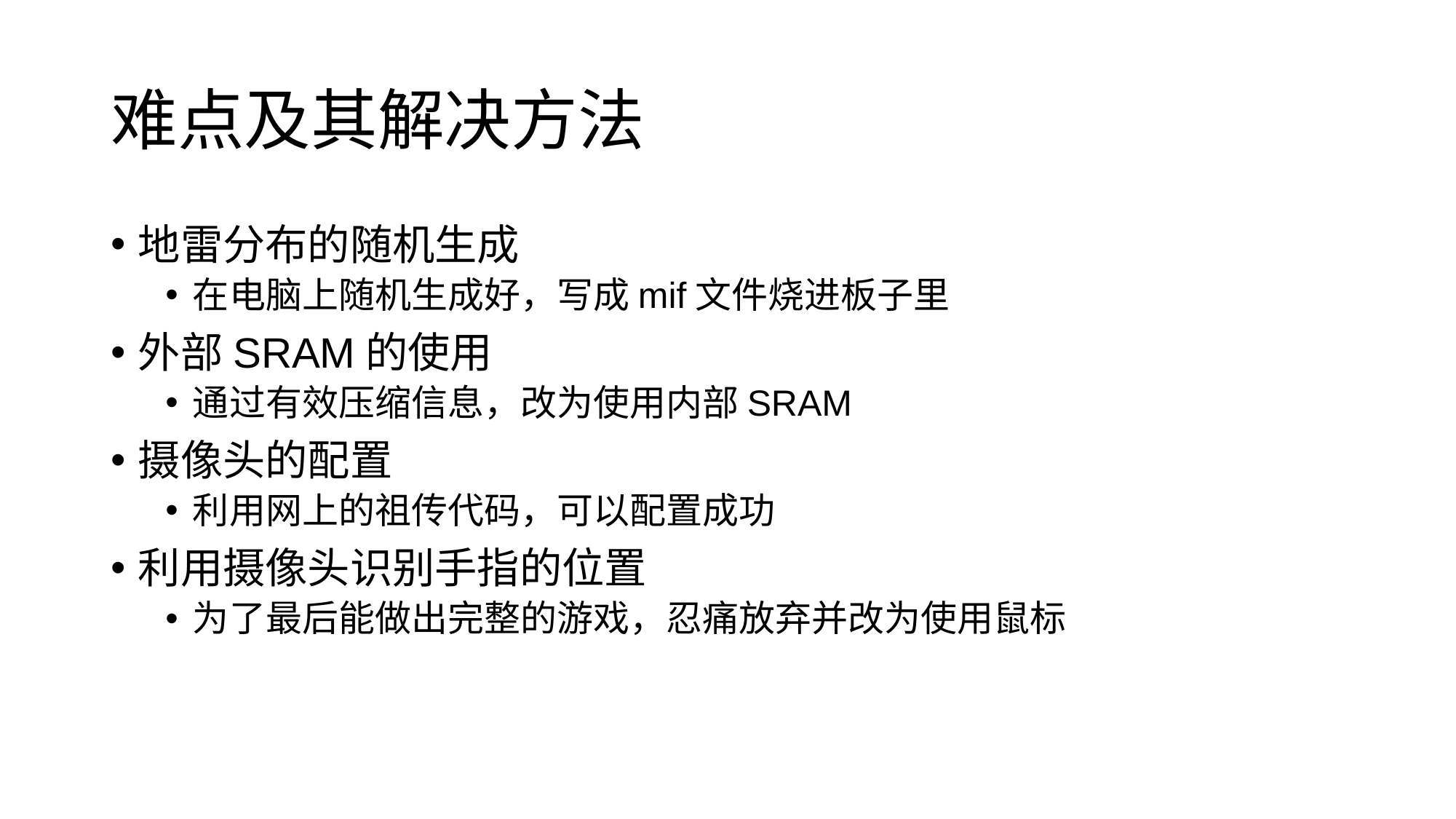

# 难点及其解决方法
地雷分布的随机生成
在电脑上随机生成好，写成mif文件烧进板子里
外部SRAM的使用
通过有效压缩信息，改为使用内部SRAM
摄像头的配置
利用网上的祖传代码，可以配置成功
利用摄像头识别手指的位置
为了最后能做出完整的游戏，忍痛放弃并改为使用鼠标